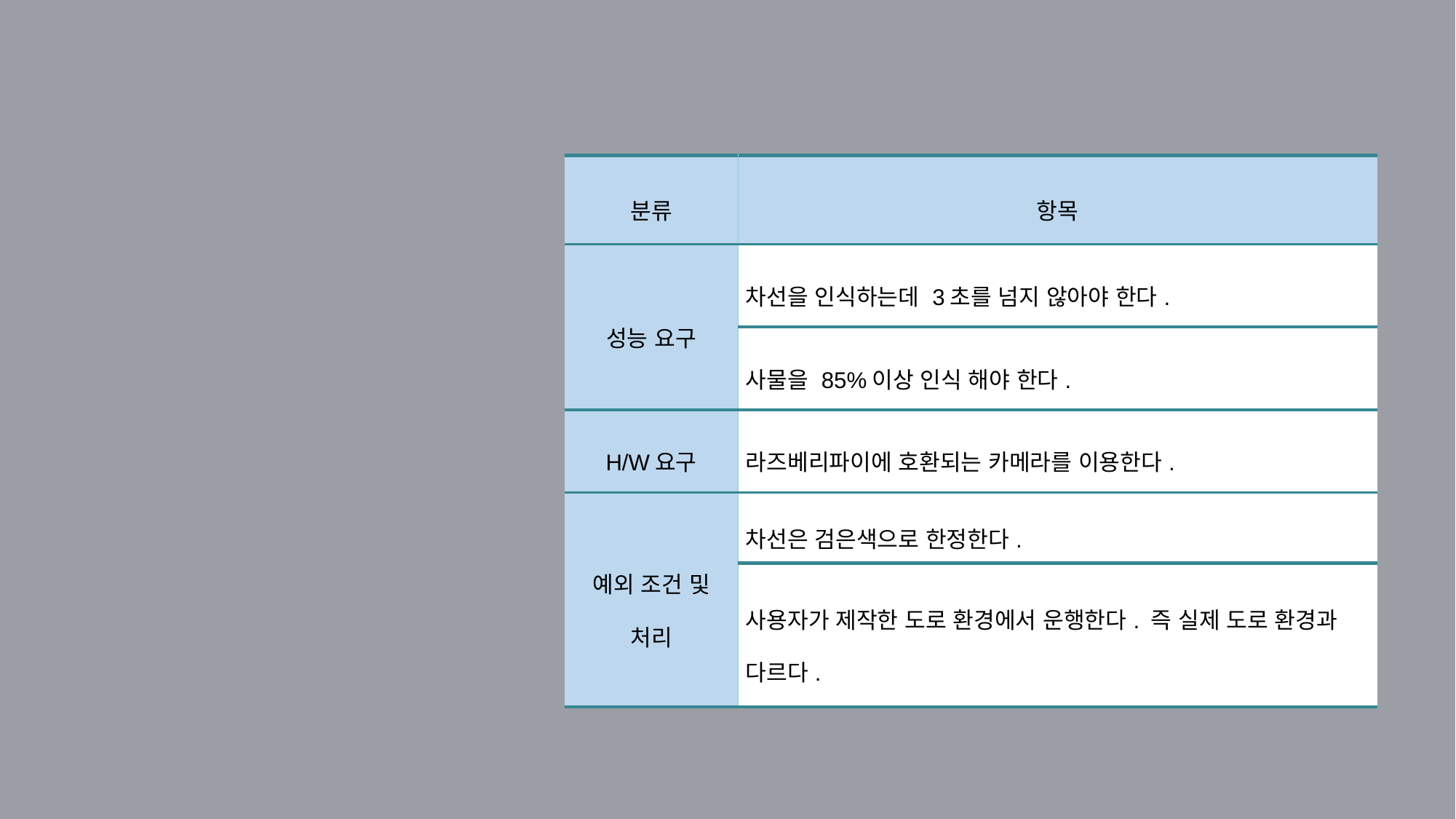

| 분류 | 항목 |
| --- | --- |
| 성능 요구 | 차선을 인식하는데 3초를 넘지 않아야 한다. |
|  | 사물을 85%이상 인식 해야 한다. |
| H/W요구 | 라즈베리파이에 호환되는 카메라를 이용한다. |
| 예외 조건 및 처리 | 차선은 검은색으로 한정한다. |
|  | 사용자가 제작한 도로 환경에서 운행한다. 즉 실제 도로 환경과 다르다. |
3 비기능 요구사항